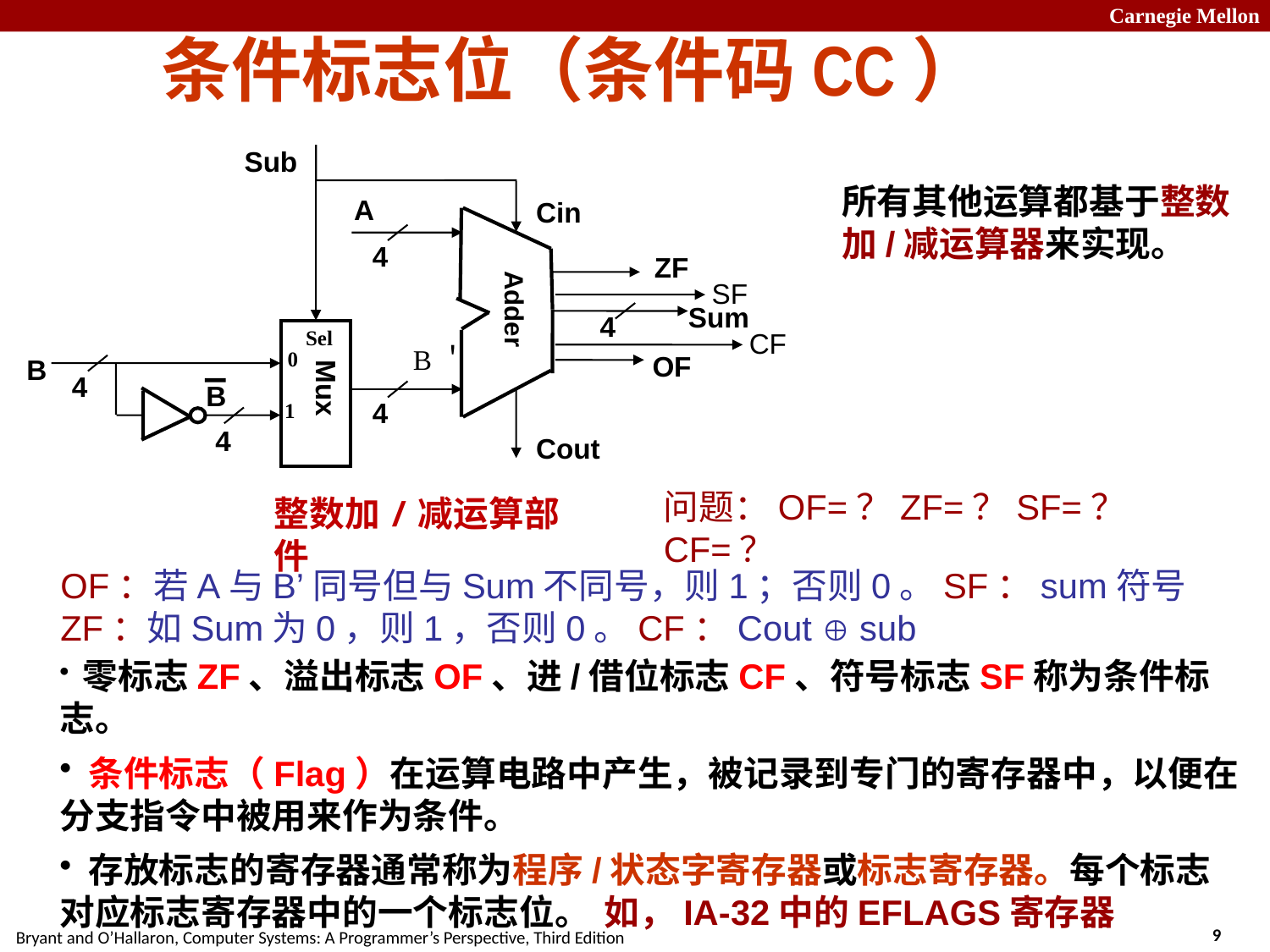

条件标志位（条件码CC）
Sub

A
Cin

4
ZF

Adder

4

Sel

0
OF
B

4

B
Mux

4

1

4
Cout
Sum
整数加/减运算部件
SF

CF

B＇
所有其他运算都基于整数加/减运算器来实现。
问题：OF=？ZF=？SF=？CF=？
OF：若A与B’同号但与Sum不同号，则1；否则0。SF：sum符号
ZF：如Sum为0，则1，否则0。CF：Cout ⊕ sub
 零标志ZF、溢出标志OF、进/借位标志CF、符号标志SF称为条件标志。
 条件标志（Flag）在运算电路中产生，被记录到专门的寄存器中，以便在分支指令中被用来作为条件。
 存放标志的寄存器通常称为程序/状态字寄存器或标志寄存器。每个标志对应标志寄存器中的一个标志位。  如，IA-32中的EFLAGS寄存器